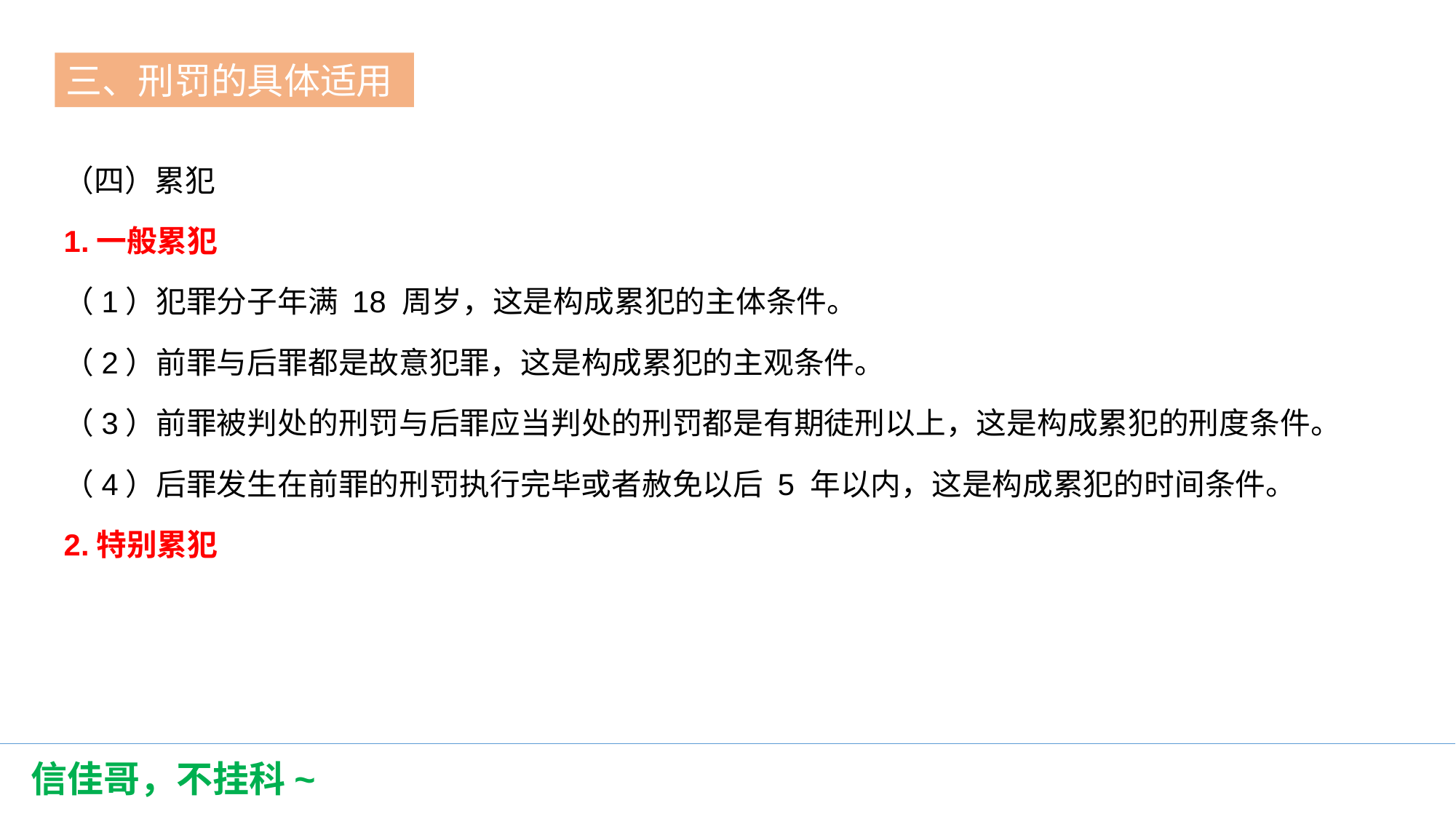

三、刑罚的具体适用
第一节
（四）累犯
1.一般累犯
（1）犯罪分子年满 18 周岁，这是构成累犯的主体条件。
（2）前罪与后罪都是故意犯罪，这是构成累犯的主观条件。
（3）前罪被判处的刑罚与后罪应当判处的刑罚都是有期徒刑以上，这是构成累犯的刑度条件。
（4）后罪发生在前罪的刑罚执行完毕或者赦免以后 5 年以内，这是构成累犯的时间条件。
2.特别累犯